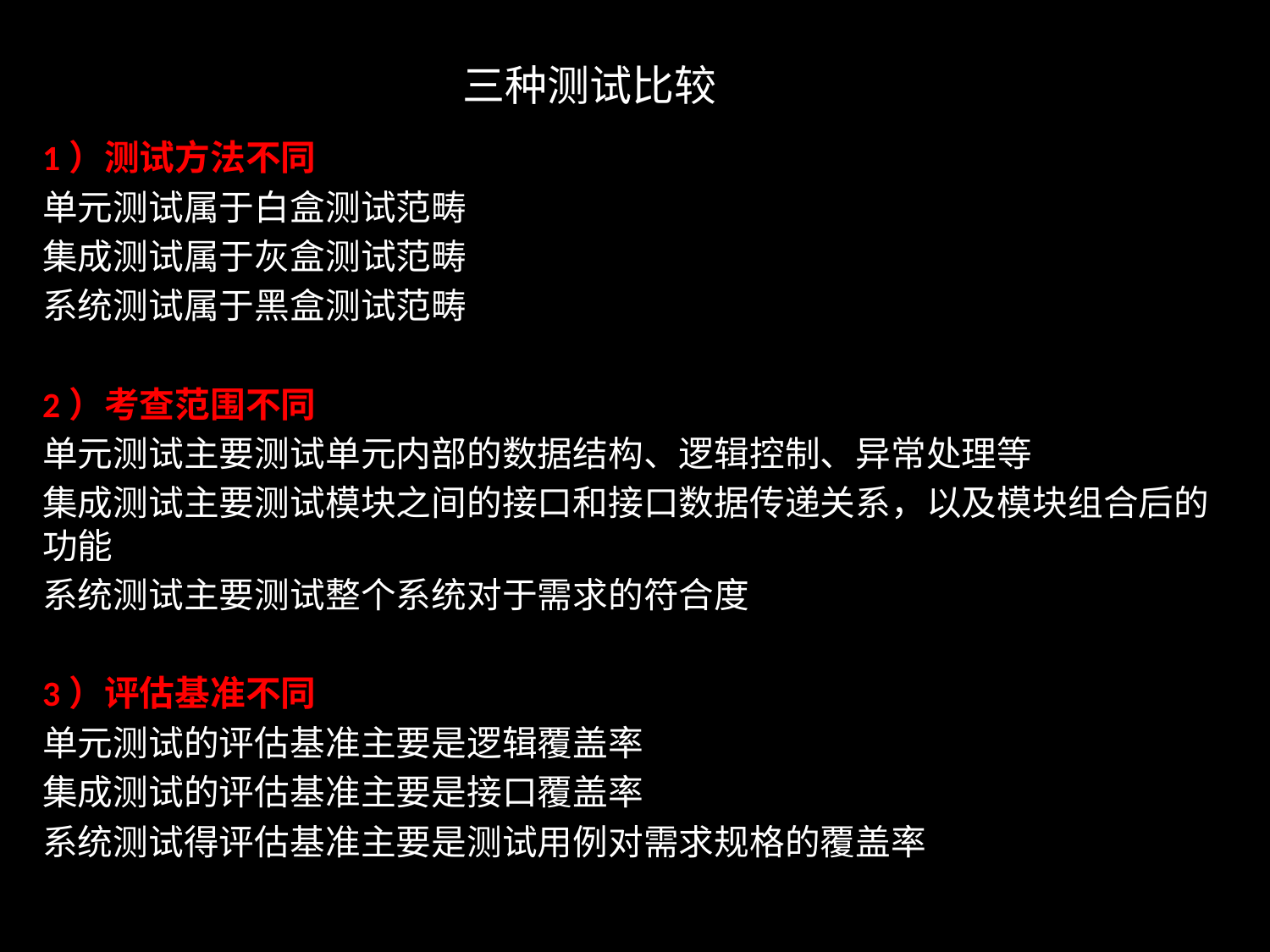

# 三种测试比较
1）测试方法不同
单元测试属于白盒测试范畴
集成测试属于灰盒测试范畴
系统测试属于黑盒测试范畴

2）考查范围不同
单元测试主要测试单元内部的数据结构、逻辑控制、异常处理等
集成测试主要测试模块之间的接口和接口数据传递关系，以及模块组合后的功能
系统测试主要测试整个系统对于需求的符合度

3）评估基准不同
单元测试的评估基准主要是逻辑覆盖率
集成测试的评估基准主要是接口覆盖率
系统测试得评估基准主要是测试用例对需求规格的覆盖率